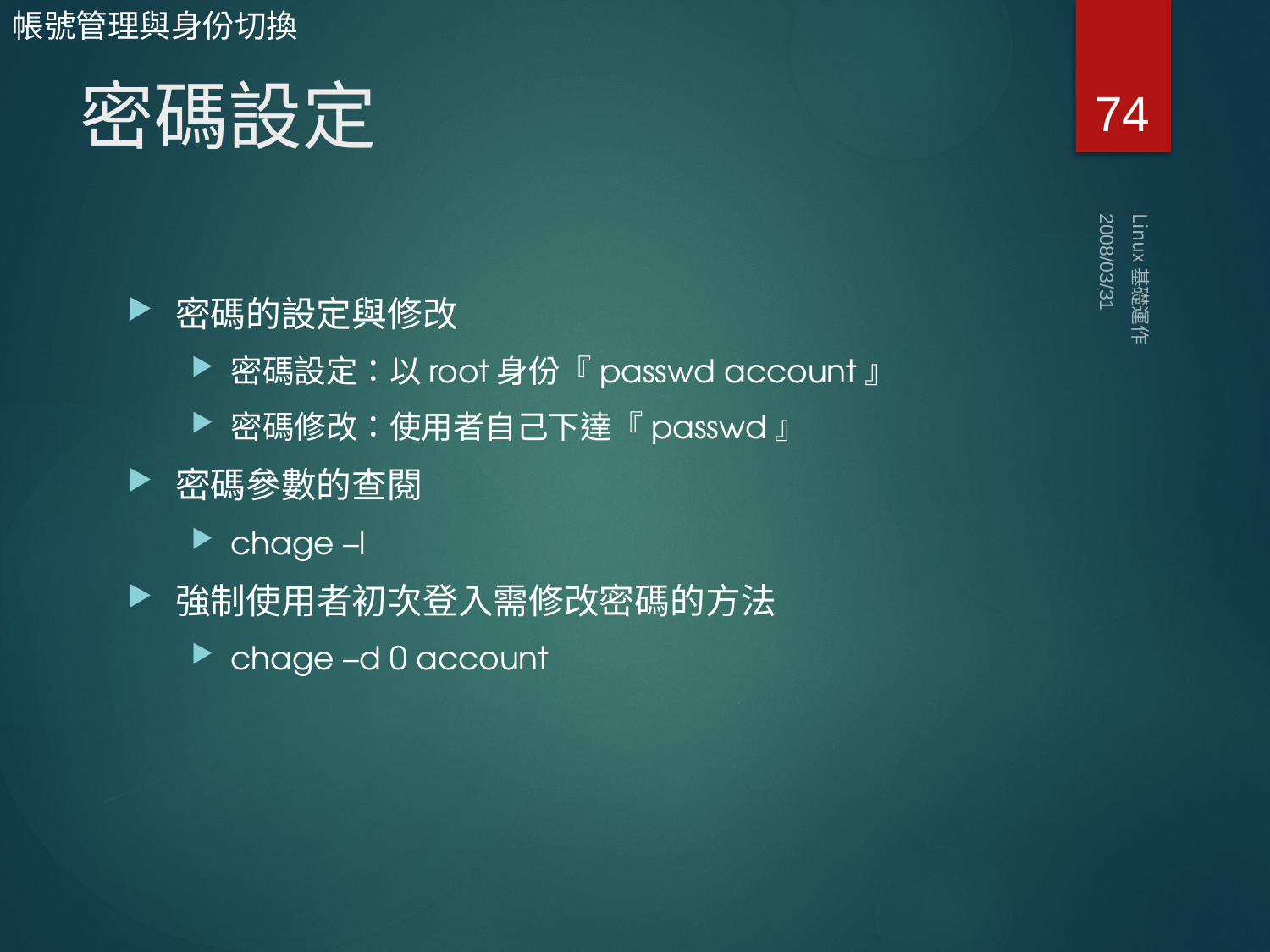

帳號管理與身份切換
74
# 密碼設定
2008/03/31
密碼的設定與修改
密碼設定：以root身份『passwd account』
密碼修改：使用者自己下達『passwd』
密碼參數的查閱
chage –l
強制使用者初次登入需修改密碼的方法
chage –d 0 account
Linux 基礎運作